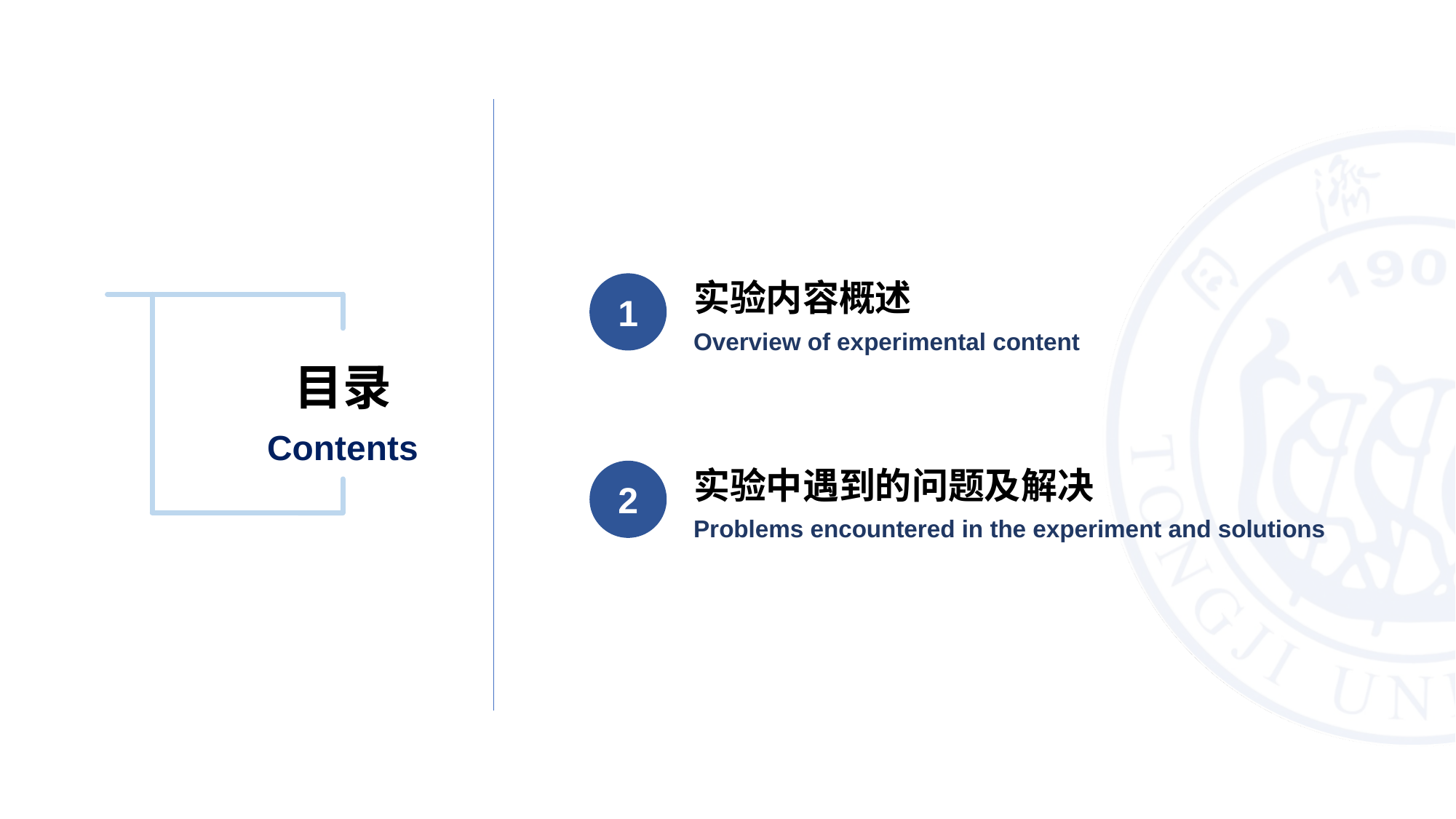

实验内容概述
Overview of experimental content
1
目录
Contents
实验中遇到的问题及解决
Problems encountered in the experiment and solutions
2